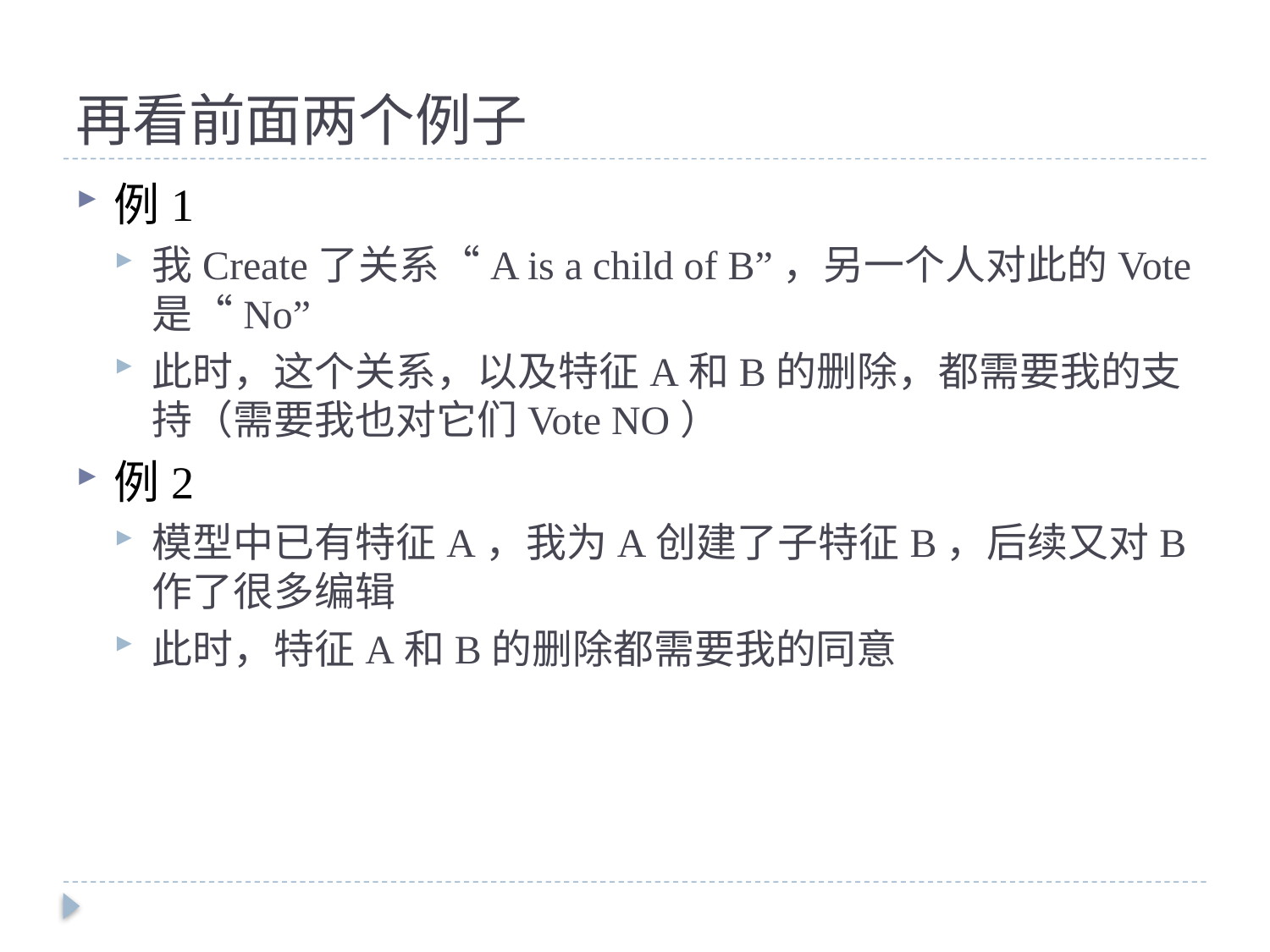

# 再看前面两个例子
例1
我Create了关系“A is a child of B”，另一个人对此的Vote是“No”
此时，这个关系，以及特征A和B的删除，都需要我的支持（需要我也对它们Vote NO）
例2
模型中已有特征A，我为A创建了子特征B，后续又对B作了很多编辑
此时，特征A和B的删除都需要我的同意